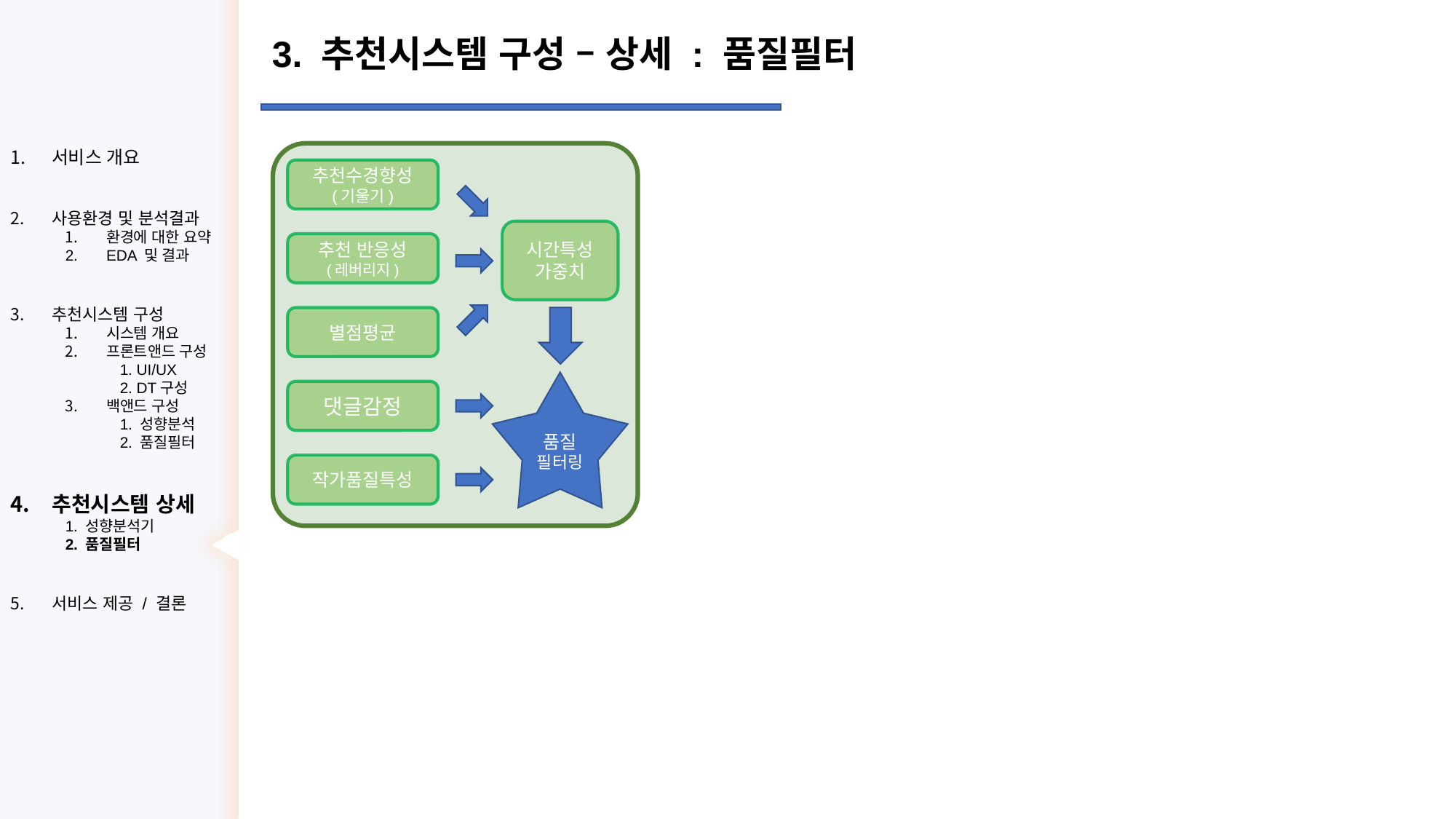

서비스 개요

사용환경 및 분석결과
환경에 대한 요약
EDA 및 결과

추천시스템 구성
시스템 개요
프론트앤드 구성
1. UI/UX
2. DT구성
백앤드 구성
1. 성향분석
2. 품질필터

추천시스템 상세
1. 성향분석기
2. 품질필터

서비스 제공 / 결론

3. 추천시스템 구성 – 상세 : 품질필터

추천수경향성
(기울기)

시간특성
가중치
추천 반응성
(레버리지)

별점평균

품질
필터링
댓글감정

작가품질특성

0